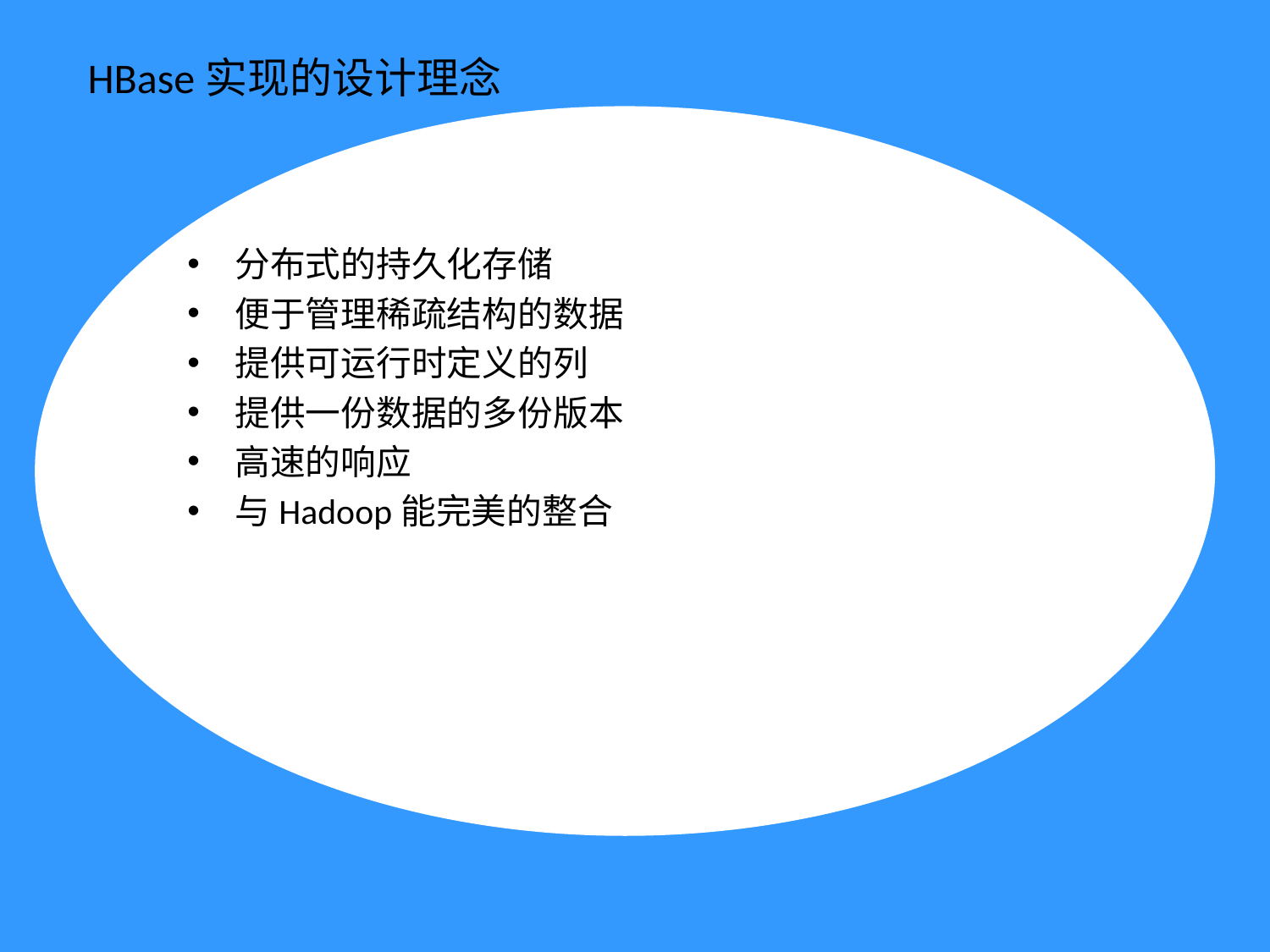

# HBase实现的设计理念
分布式的持久化存储
便于管理稀疏结构的数据
提供可运行时定义的列
提供一份数据的多份版本
高速的响应
与Hadoop能完美的整合